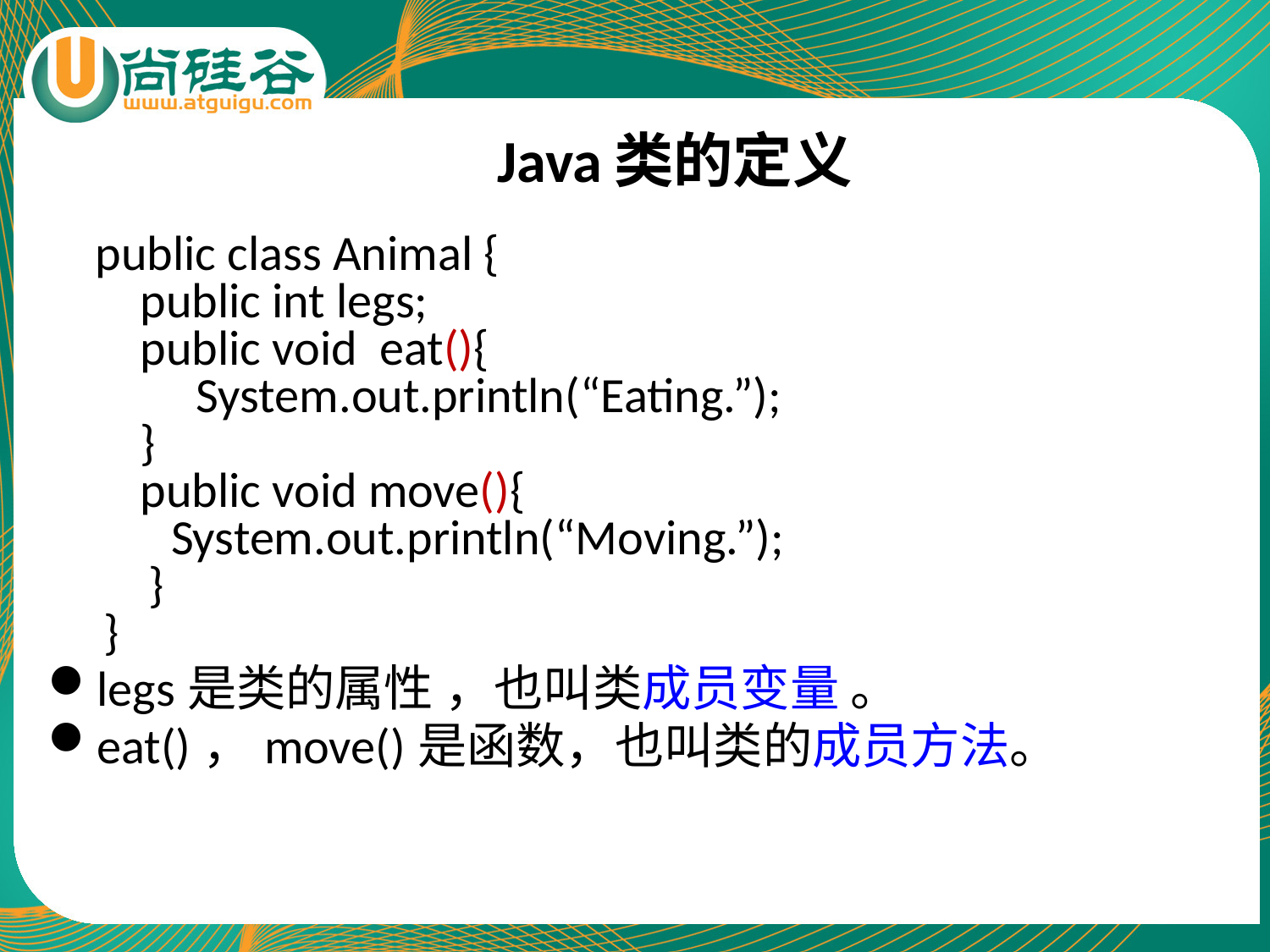

# Java类的定义
	public class Animal {
	    public int legs;
	    public void  eat(){
	         System.out.println(“Eating.”);
	    }
	    public void move(){
           System.out.println(“Moving.”);
         }
     }
legs是类的属性 ，也叫类成员变量 。
eat()，move()是函数，也叫类的成员方法。